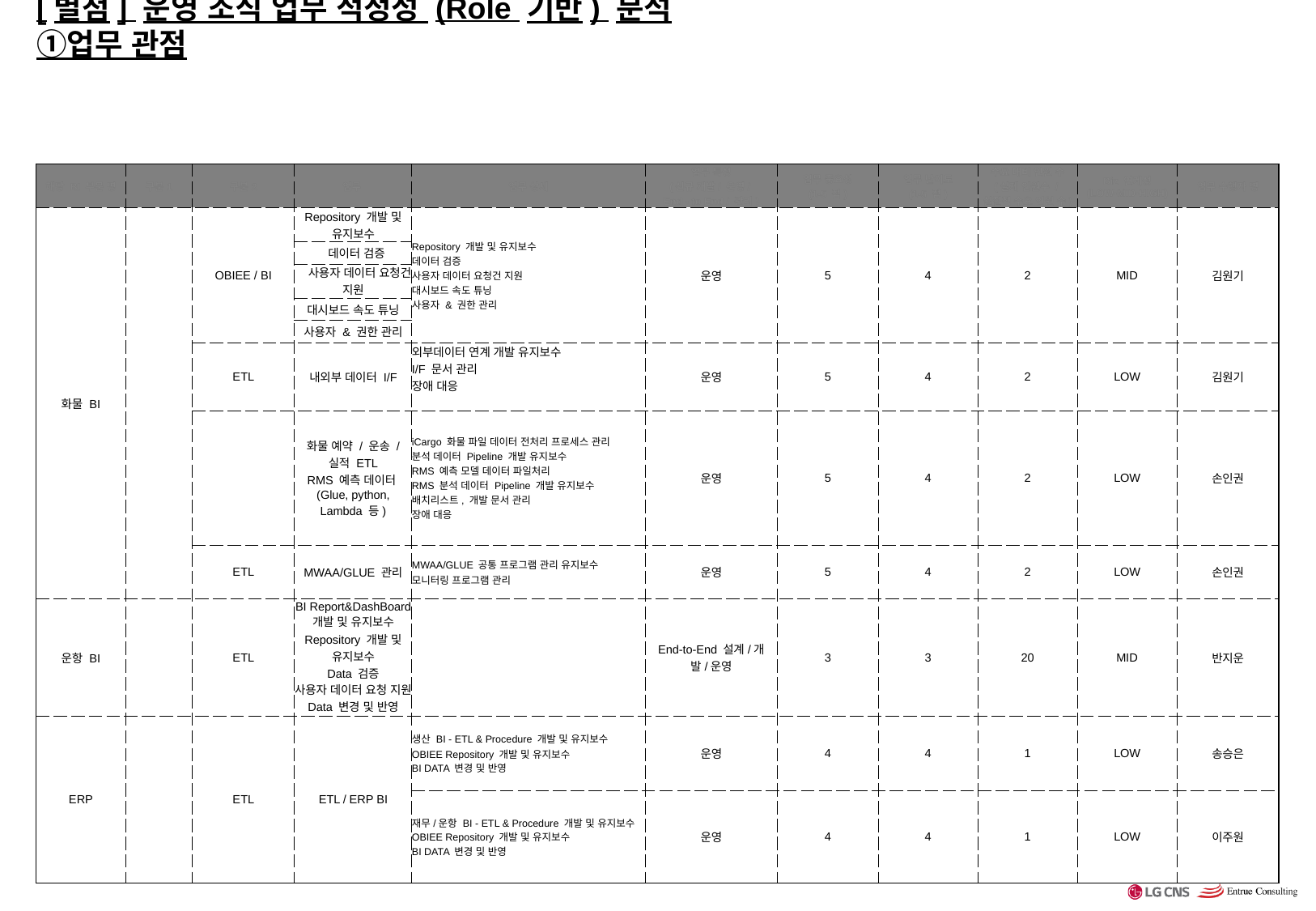

# [별첨] 운영 조직 업무 적정성 (Role 기반) 분석 ①업무 관점
| 해당 BI 부문 명 | 구분1 | 구분2 | 업무 | 업무 상세 | 업무 특성 (신규 개발/ 운영/ End - to End / 관리) | 업무 중요성 (1-5 점) | 업무 난이도 (1-5 점) | 수요 대비 인원 수 (실제 인원수 / 실질적 수요 인원 수) | Biz 연계성 (LOW-MID-HIGH) | 업무 수행자 명 |
| --- | --- | --- | --- | --- | --- | --- | --- | --- | --- | --- |
| 화물 BI |  | OBIEE / BI | Repository 개발 및 유지보수 | Repository 개발 및 유지보수 데이터 검증 사용자 데이터 요청건 지원 대시보드 속도 튜닝 사용자 & 권한 관리 | 운영 | 5 | 4 | 2 | MID | 김원기 |
|  |  |  | 데이터 검증 |  |  |  |  |  |  |  |
|  |  |  | 사용자 데이터 요청건 지원 |  |  |  |  |  |  |  |
|  |  |  | 대시보드 속도 튜닝 |  |  |  |  |  |  |  |
|  |  |  | 사용자 & 권한 관리 |  |  |  |  |  |  |  |
|  |  | ETL | 내외부 데이터 I/F | 외부데이터 연계 개발 유지보수 I/F 문서 관리 장애 대응 | 운영 | 5 | 4 | 2 | LOW | 김원기 |
|  |  |  | 화물 예약 / 운송 / 실적 ETL RMS 예측 데이터 (Glue, python, Lambda 등) | iCargo 화물 파일 데이터 전처리 프로세스 관리 분석 데이터 Pipeline 개발 유지보수 RMS 예측 모델 데이터 파일처리 RMS 분석 데이터 Pipeline 개발 유지보수 배치리스트, 개발 문서 관리 장애 대응 | 운영 | 5 | 4 | 2 | LOW | 손인권 |
|  |  | ETL | MWAA/GLUE 관리 | MWAA/GLUE 공통 프로그램 관리 유지보수 모니터링 프로그램 관리 | 운영 | 5 | 4 | 2 | LOW | 손인권 |
| 운항 BI |  | ETL | BI Report&DashBoard 개발 및 유지보수 Repository 개발 및 유지보수 Data 검증 사용자 데이터 요청 지원 Data 변경 및 반영 |  | End-to-End 설계/개발/운영 | 3 | 3 | 20 | MID | 반지운 |
| ERP |  | ETL | ETL / ERP BI | 생산 BI - ETL & Procedure 개발 및 유지보수 OBIEE Repository 개발 및 유지보수 BI DATA 변경 및 반영 | 운영 | 4 | 4 | 1 | LOW | 송승은 |
|  |  |  |  | 재무/운항 BI - ETL & Procedure 개발 및 유지보수 OBIEE Repository 개발 및 유지보수 BI DATA 변경 및 반영 | 운영 | 4 | 4 | 1 | LOW | 이주원 |